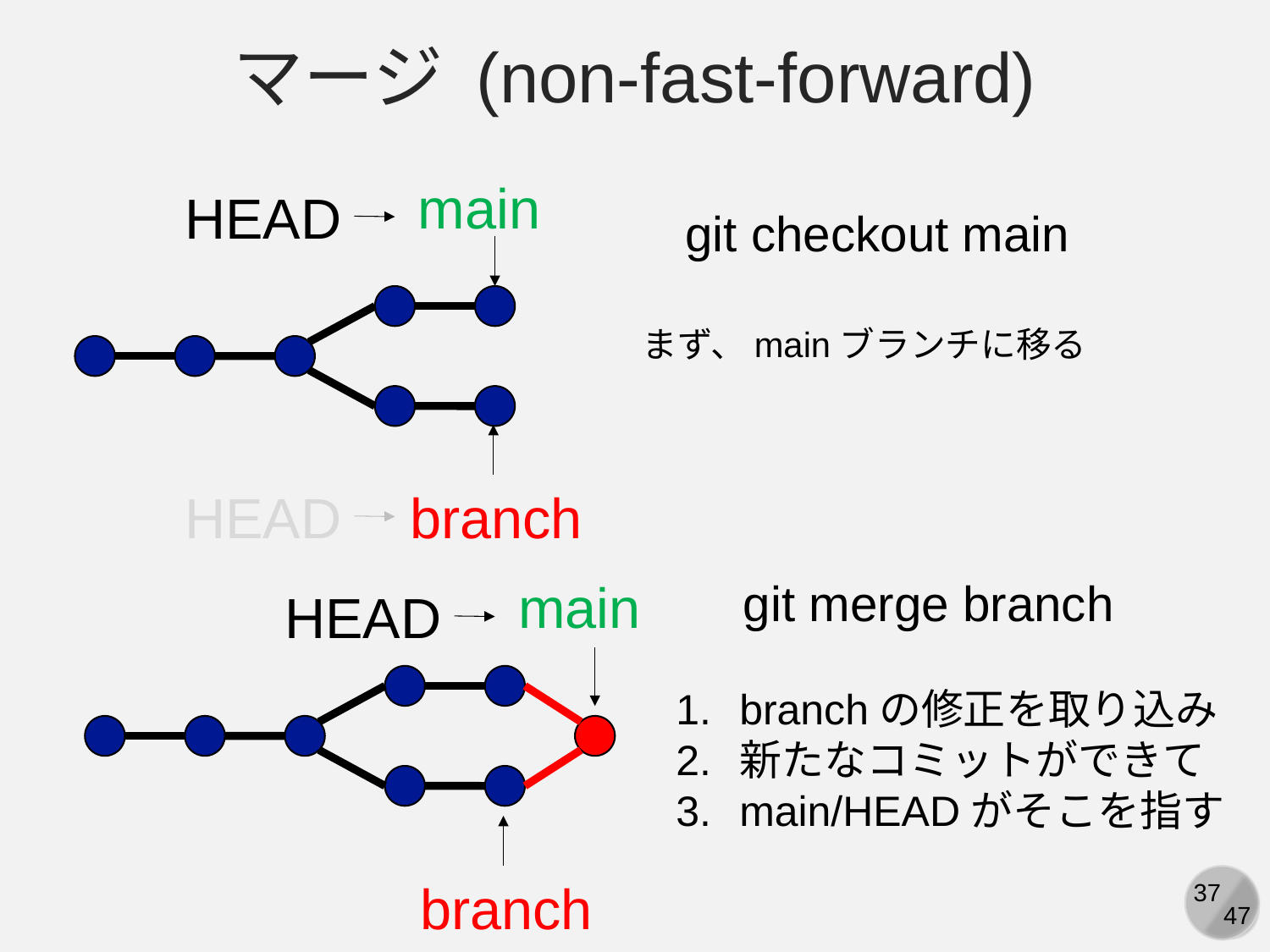

マージ (non-fast-forward)
main
HEAD
git checkout main

まず、mainブランチに移る

HEAD
branch
main
git merge branch
HEAD

branchの修正を取り込み
新たなコミットができて
main/HEADがそこを指す

branch